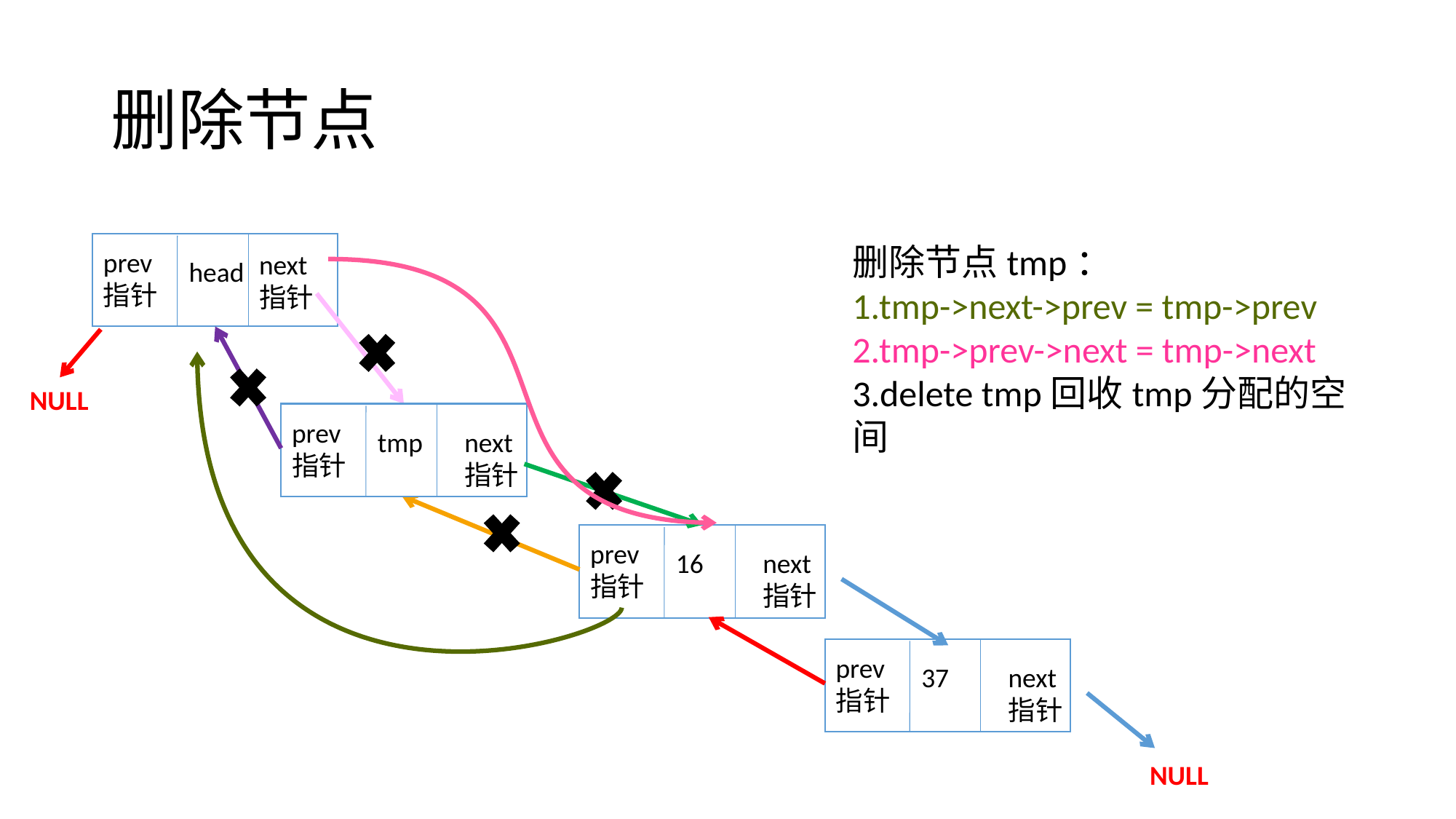

# 删除节点

prev指针
next指针
head
删除节点tmp：
1.tmp->next->prev = tmp->prev
2.tmp->prev->next = tmp->next
3.delete tmp回收tmp分配的空间

NULL

prev指针
tmp

next指针

prev指针
16

next指针

prev指针
37
next指针
NULL